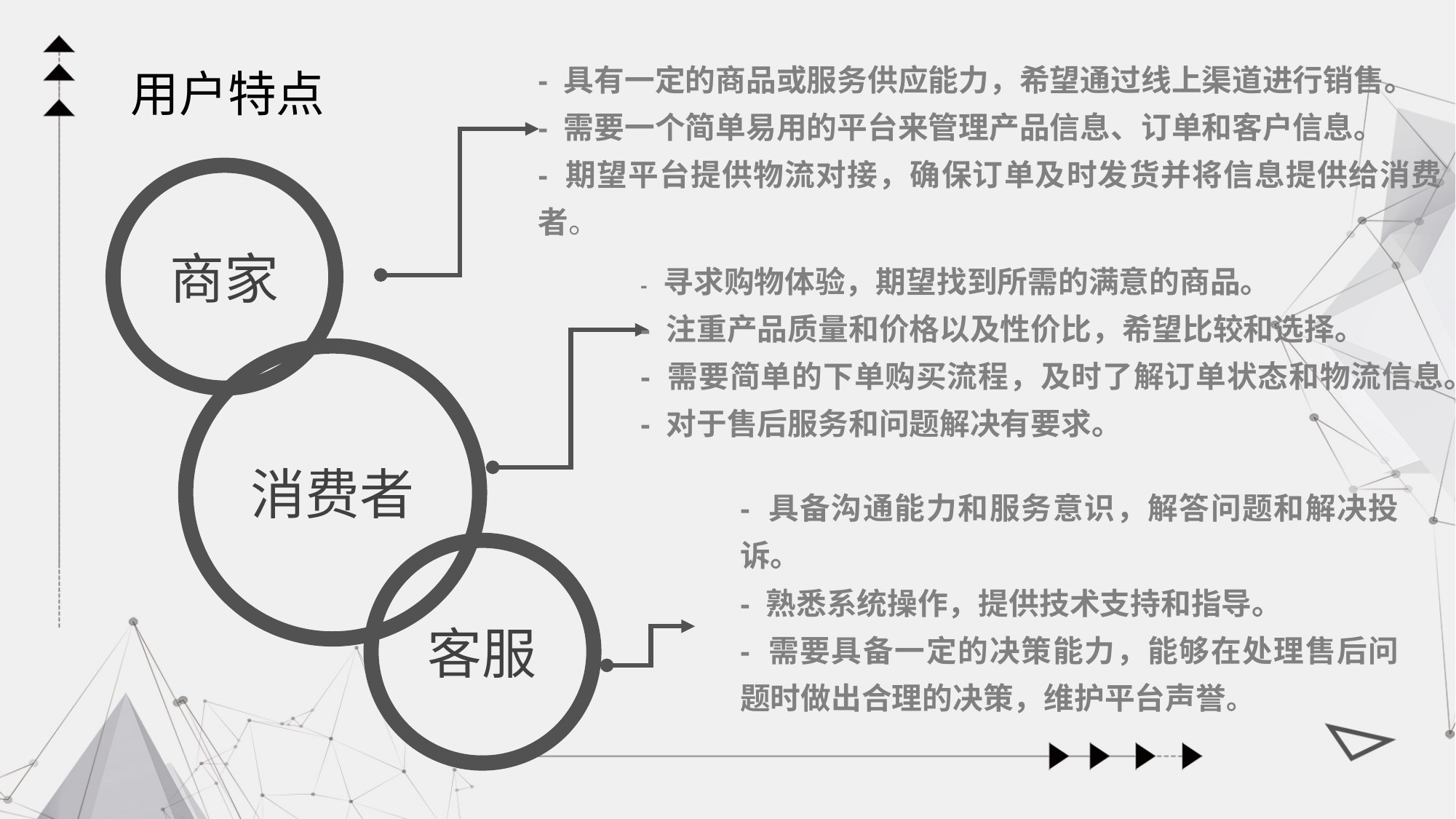

- 具有一定的商品或服务供应能力，希望通过线上渠道进行销售。
- 需要一个简单易用的平台来管理产品信息、订单和客户信息。
- 期望平台提供物流对接，确保订单及时发货并将信息提供给消费者。
用户特点
商家
- 寻求购物体验，期望找到所需的满意的商品。
- 注重产品质量和价格以及性价比，希望比较和选择。
- 需要简单的下单购买流程，及时了解订单状态和物流信息。
- 对于售后服务和问题解决有要求。
消费者
- 具备沟通能力和服务意识，解答问题和解决投诉。
- 熟悉系统操作，提供技术支持和指导。
- 需要具备一定的决策能力，能够在处理售后问题时做出合理的决策，维护平台声誉。
客服